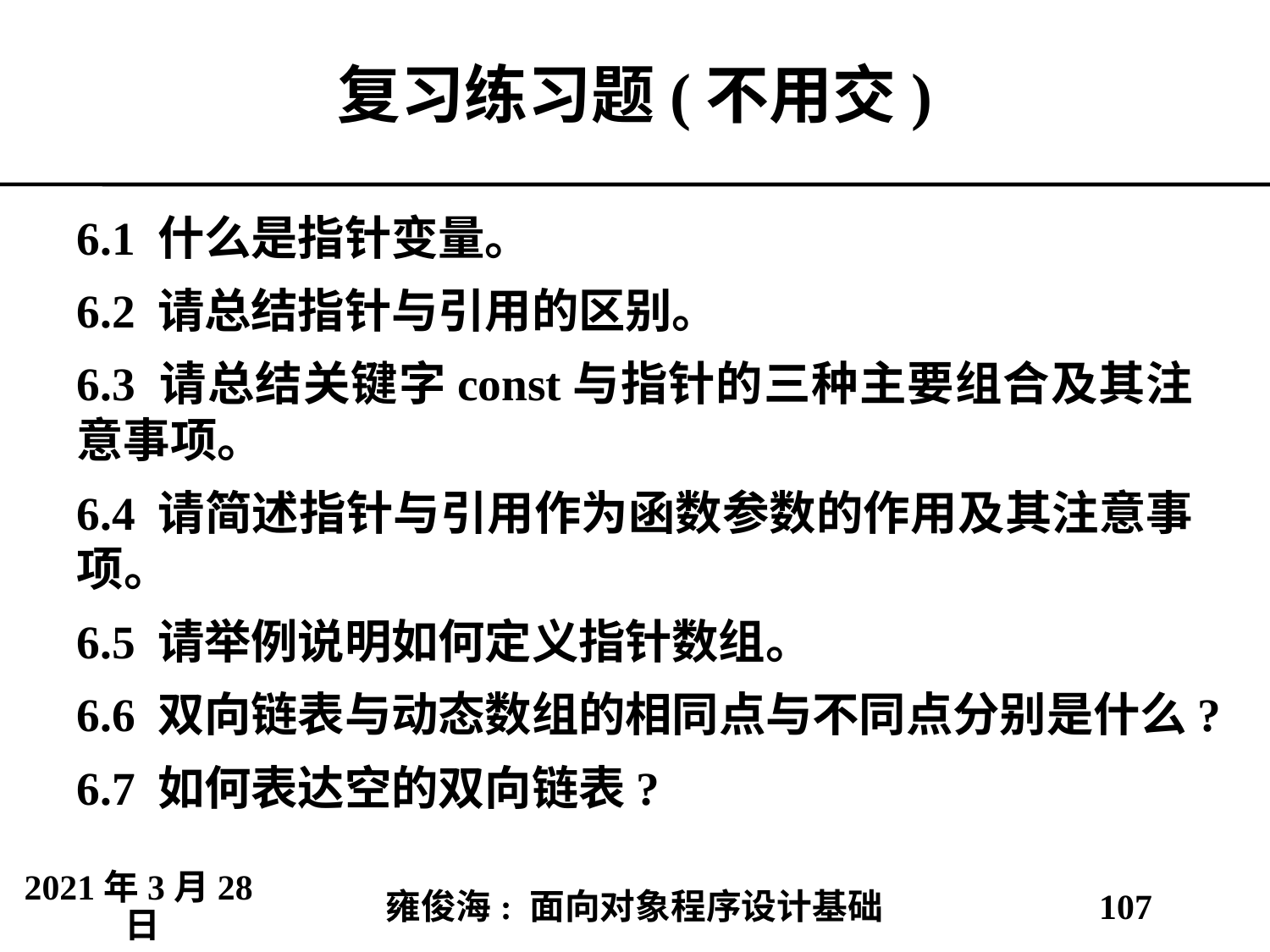

# 复习练习题(不用交)

6.1 什么是指针变量。
6.2 请总结指针与引用的区别。
6.3 请总结关键字const与指针的三种主要组合及其注意事项。
6.4 请简述指针与引用作为函数参数的作用及其注意事项。
6.5 请举例说明如何定义指针数组。
6.6 双向链表与动态数组的相同点与不同点分别是什么?
6.7 如何表达空的双向链表?
2021年3月28日
雍俊海: 面向对象程序设计基础
107